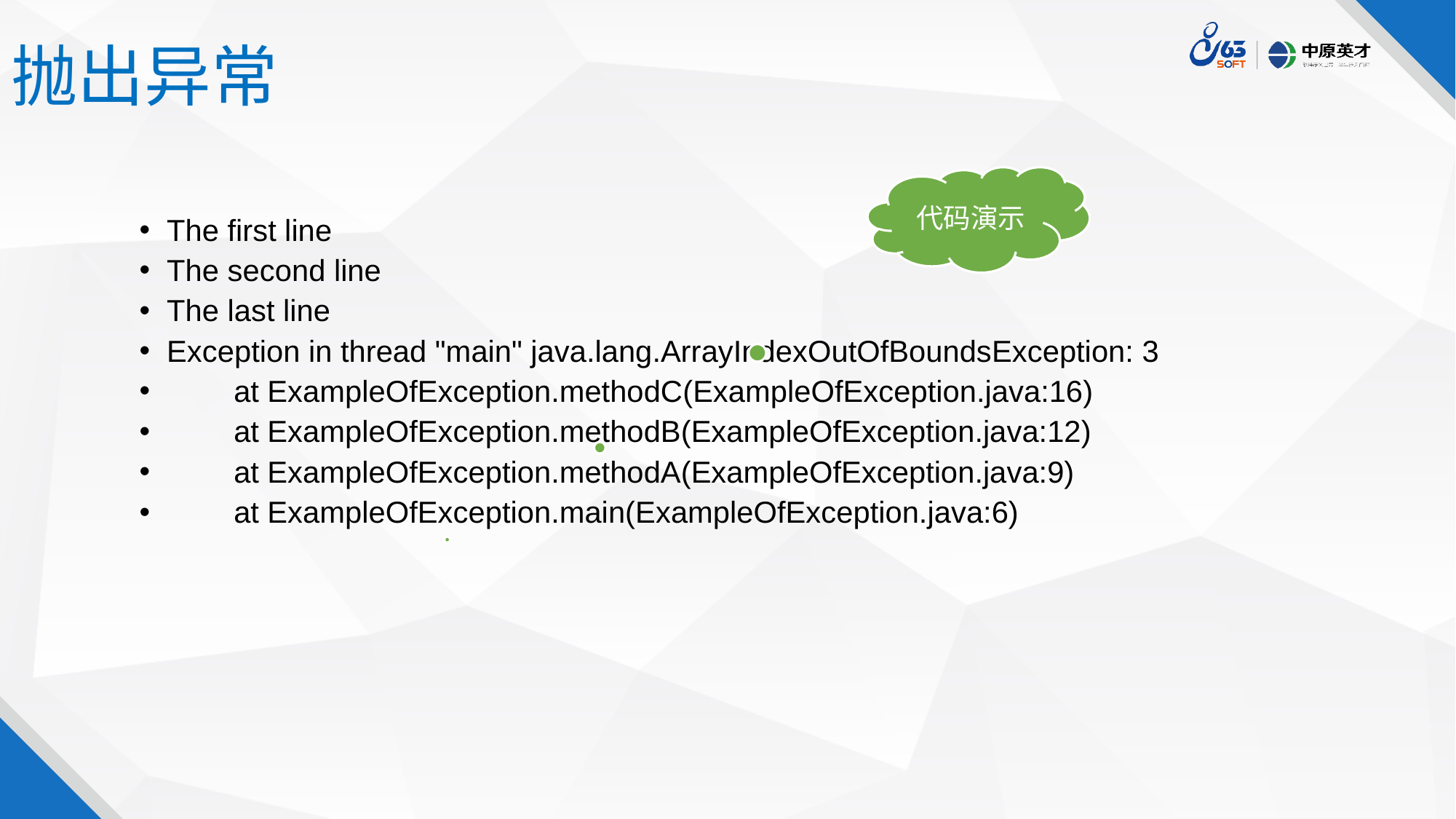

# 抛出异常
代码演示
The first line
The second line
The last line
Exception in thread "main" java.lang.ArrayIndexOutOfBoundsException: 3
        at ExampleOfException.methodC(ExampleOfException.java:16)
        at ExampleOfException.methodB(ExampleOfException.java:12)
        at ExampleOfException.methodA(ExampleOfException.java:9)
        at ExampleOfException.main(ExampleOfException.java:6)